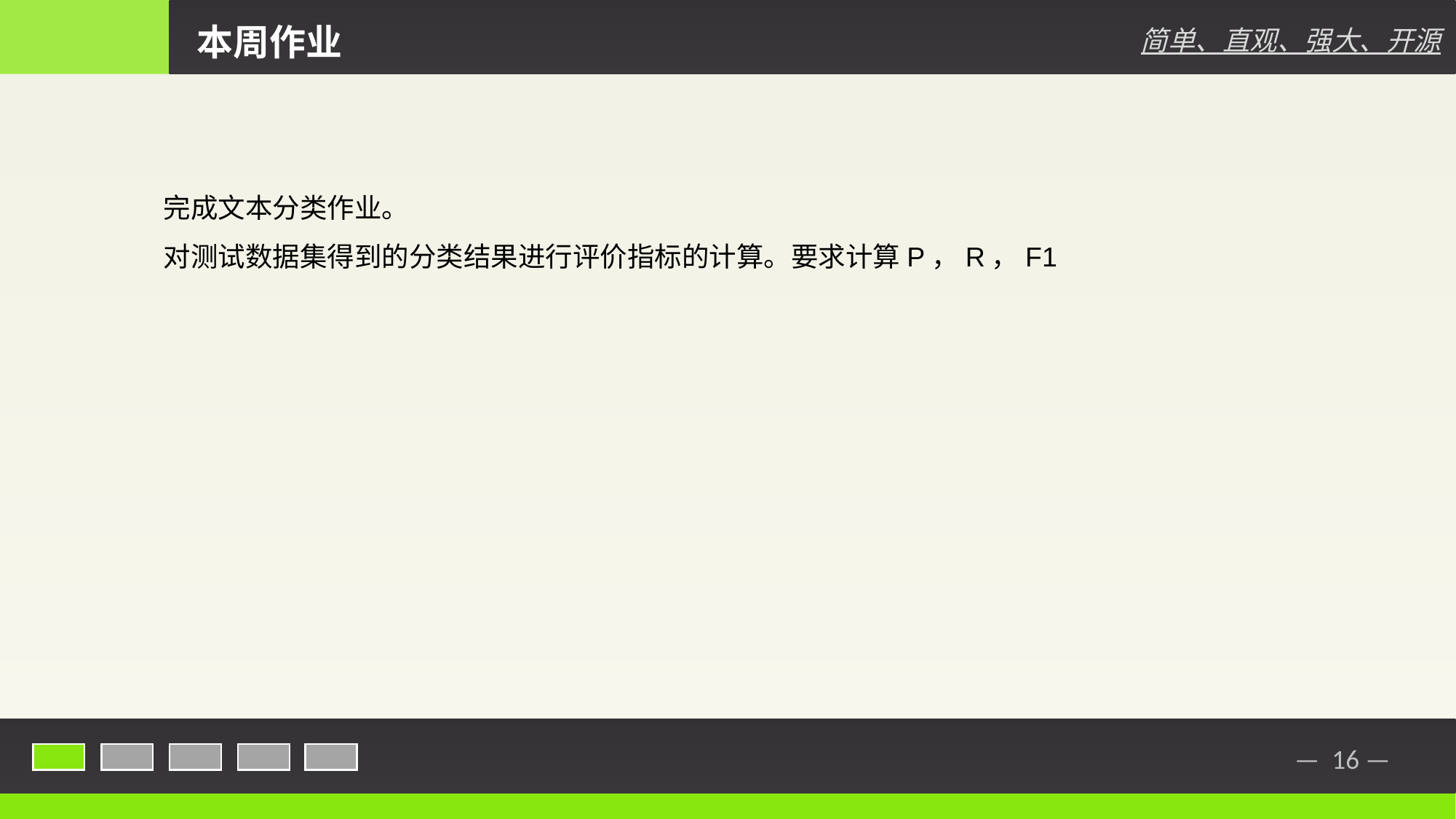

本周作业
简单、直观、强大、开源
完成文本分类作业。
对测试数据集得到的分类结果进行评价指标的计算。要求计算P，R，F1